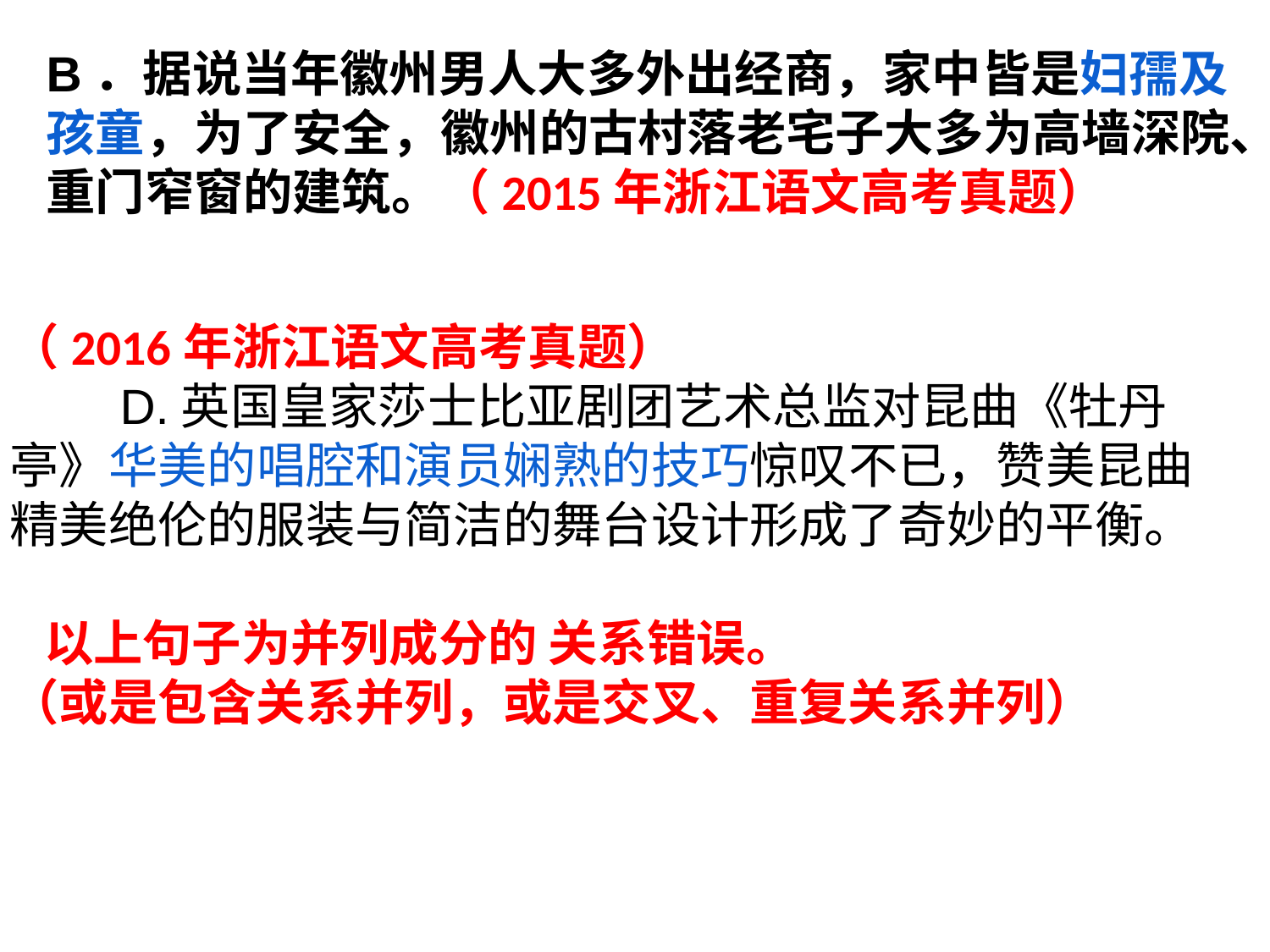

B．据说当年徽州男人大多外出经商，家中皆是妇孺及孩童，为了安全，徽州的古村落老宅子大多为高墙深院、重门窄窗的建筑。（2015年浙江语文高考真题）

（2016年浙江语文高考真题）
        D.英国皇家莎士比亚剧团艺术总监对昆曲《牡丹亭》华美的唱腔和演员娴熟的技巧惊叹不已，赞美昆曲精美绝伦的服装与简洁的舞台设计形成了奇妙的平衡。

  以上句子为并列成分的 关系错误。
（或是包含关系并列，或是交叉、重复关系并列）